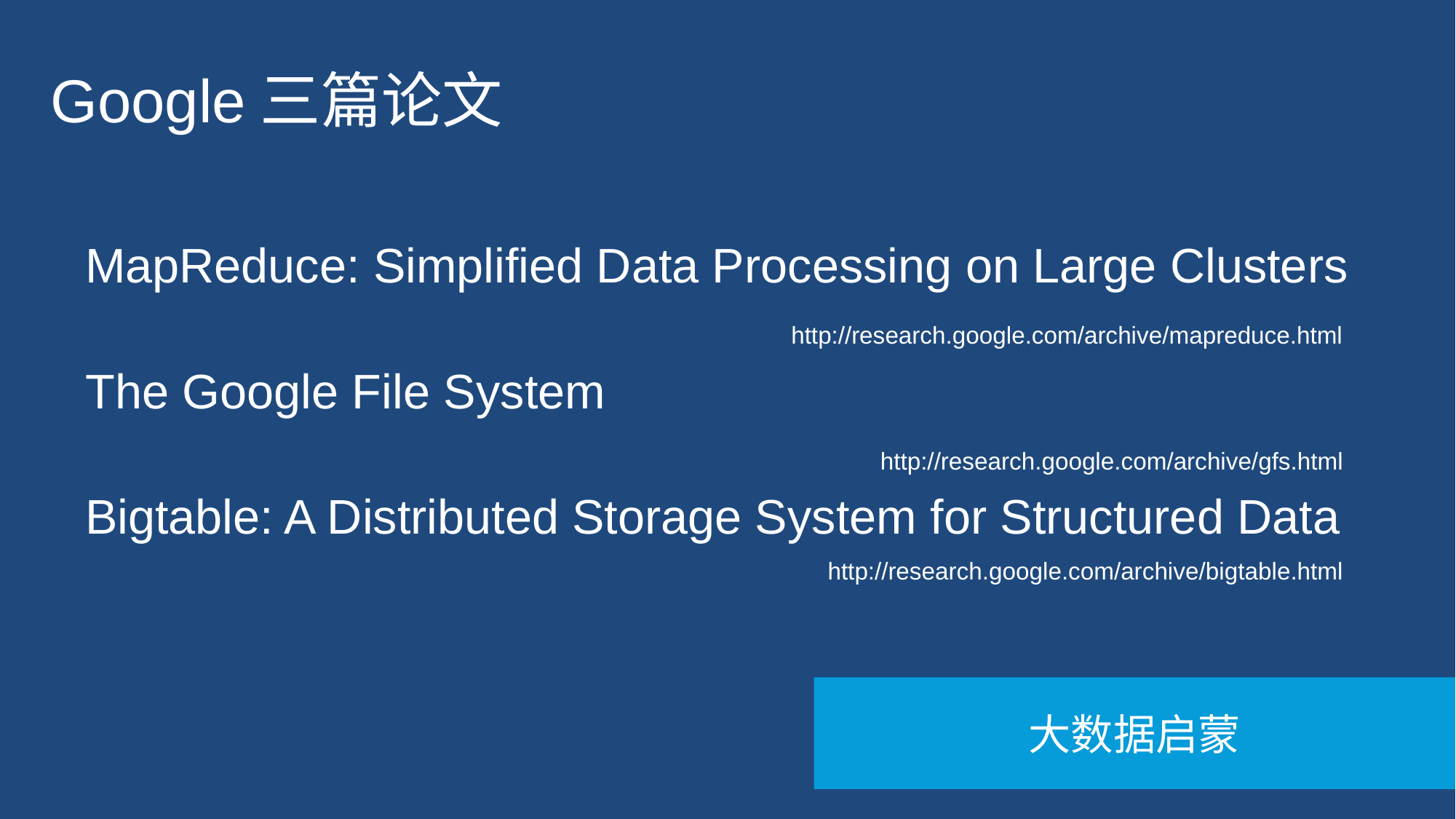

Google三篇论文
MapReduce: Simplified Data Processing on Large Clusters
http://research.google.com/archive/mapreduce.html
The Google File System
http://research.google.com/archive/gfs.html
Bigtable: A Distributed Storage System for Structured Data
http://research.google.com/archive/bigtable.html
大数据启蒙